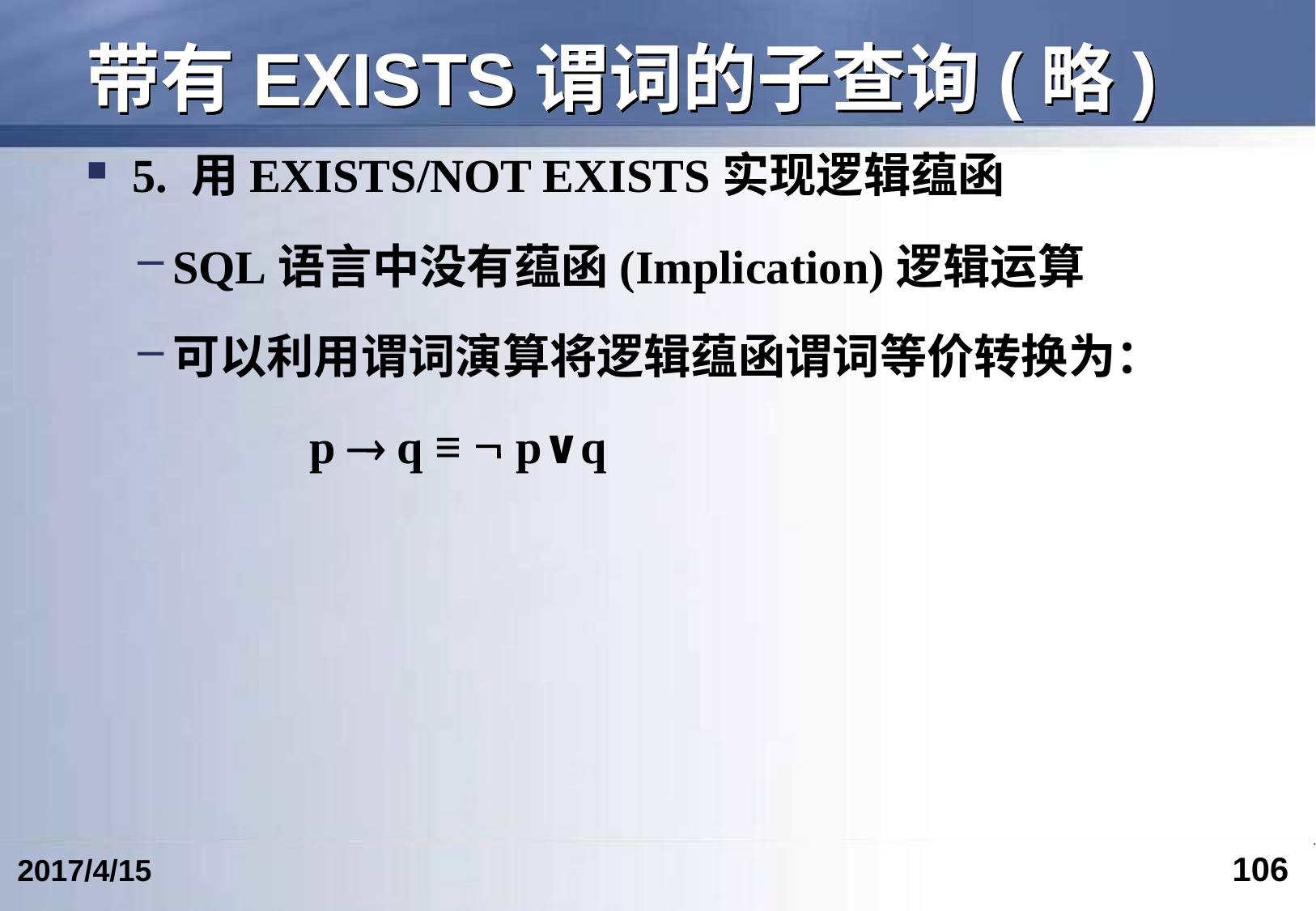

# 带有EXISTS谓词的子查询(略)
 5. 用EXISTS/NOT EXISTS实现逻辑蕴函
SQL语言中没有蕴函(Implication)逻辑运算
可以利用谓词演算将逻辑蕴函谓词等价转换为：
                   p → q ≡ ¬ p∨q
106
2017/4/15